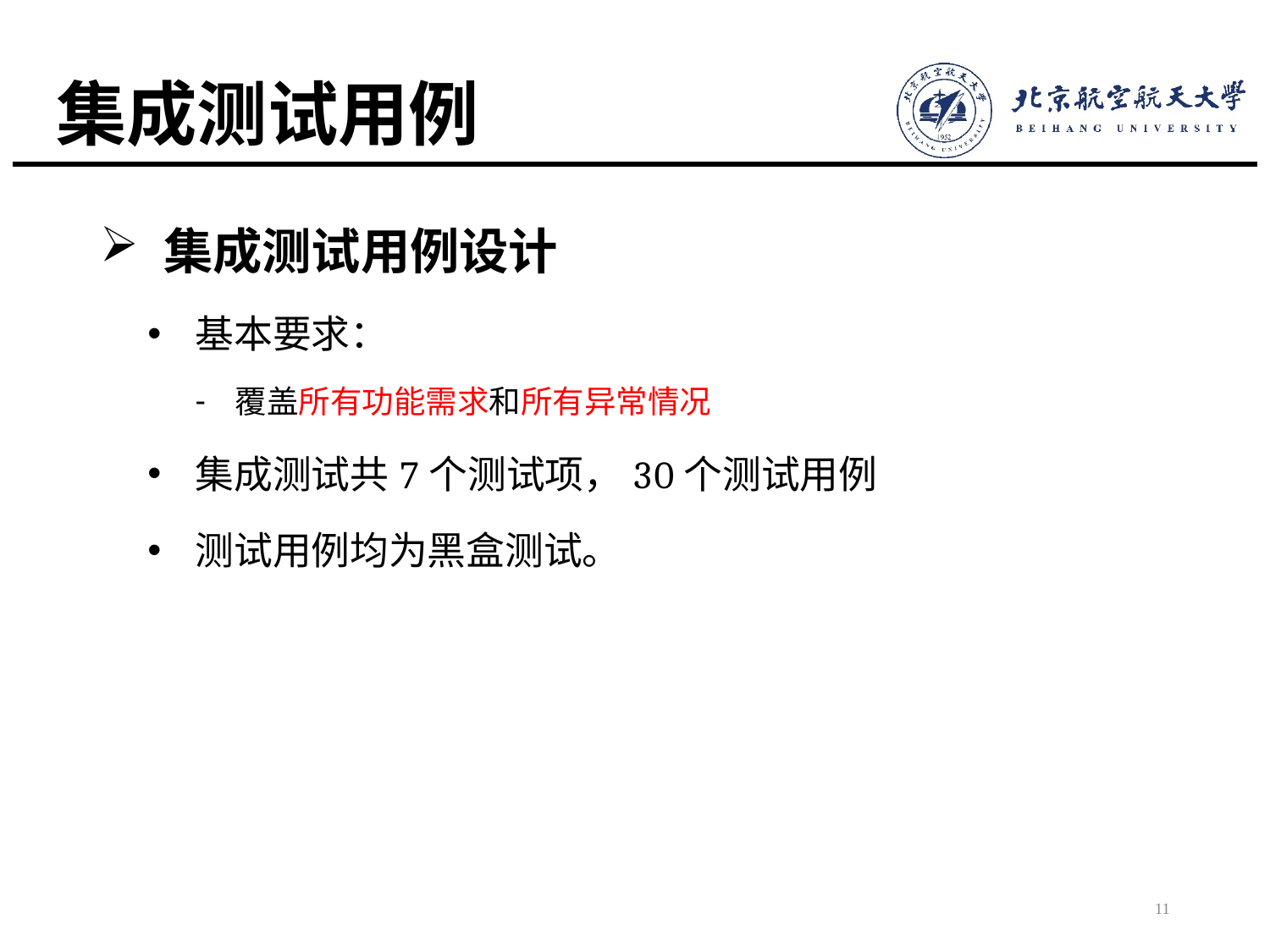

# 集成测试用例
集成测试用例设计
基本要求：
覆盖所有功能需求和所有异常情况
集成测试共7个测试项，30个测试用例
测试用例均为黑盒测试。
11